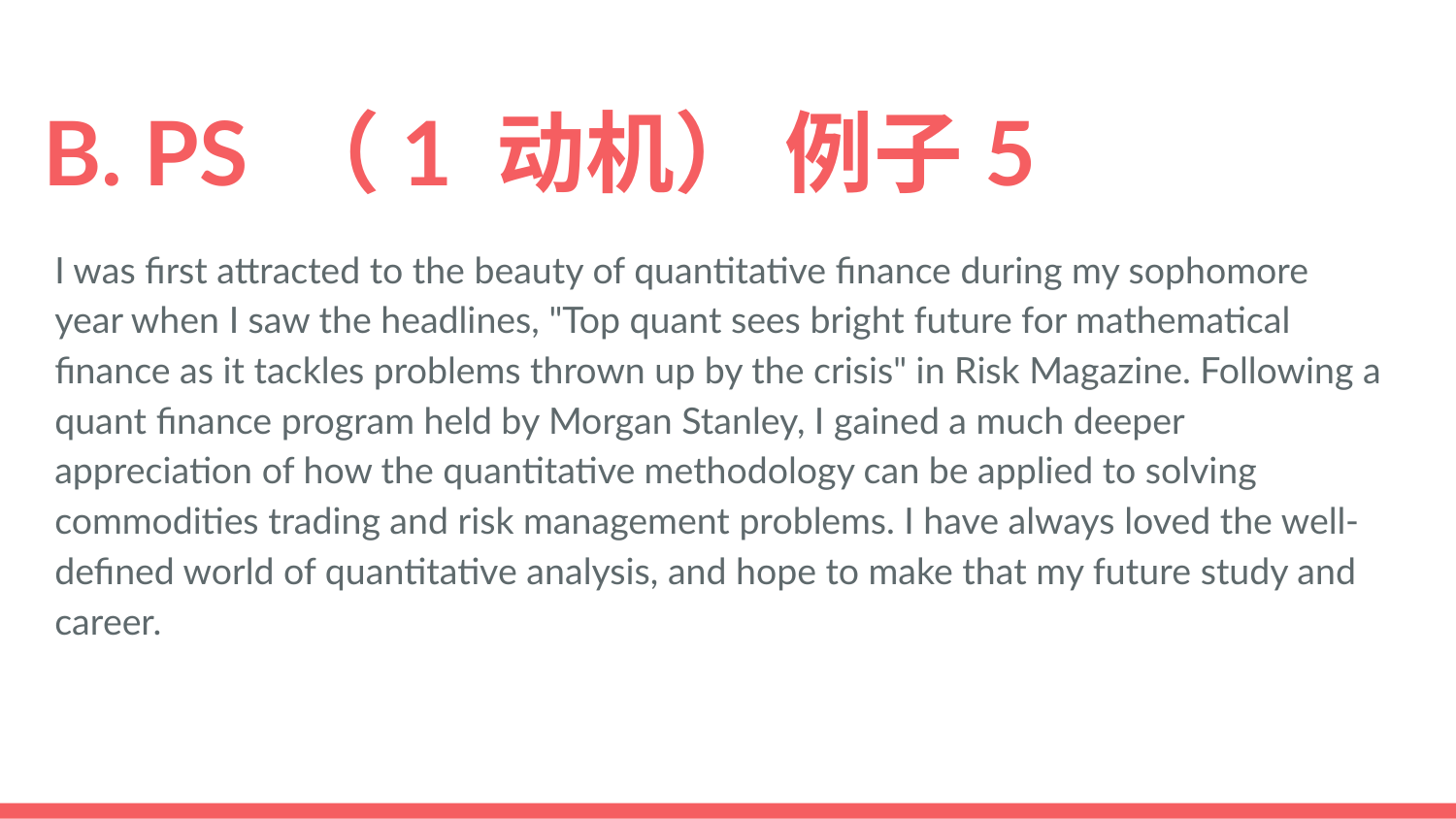

# B. PS （1 动机） 例子5
I was first attracted to the beauty of quantitative finance during my sophomore year when I saw the headlines, "Top quant sees bright future for mathematical finance as it tackles problems thrown up by the crisis" in Risk Magazine. Following a quant finance program held by Morgan Stanley, I gained a much deeper appreciation of how the quantitative methodology can be applied to solving commodities trading and risk management problems. I have always loved the well-defined world of quantitative analysis, and hope to make that my future study and career.